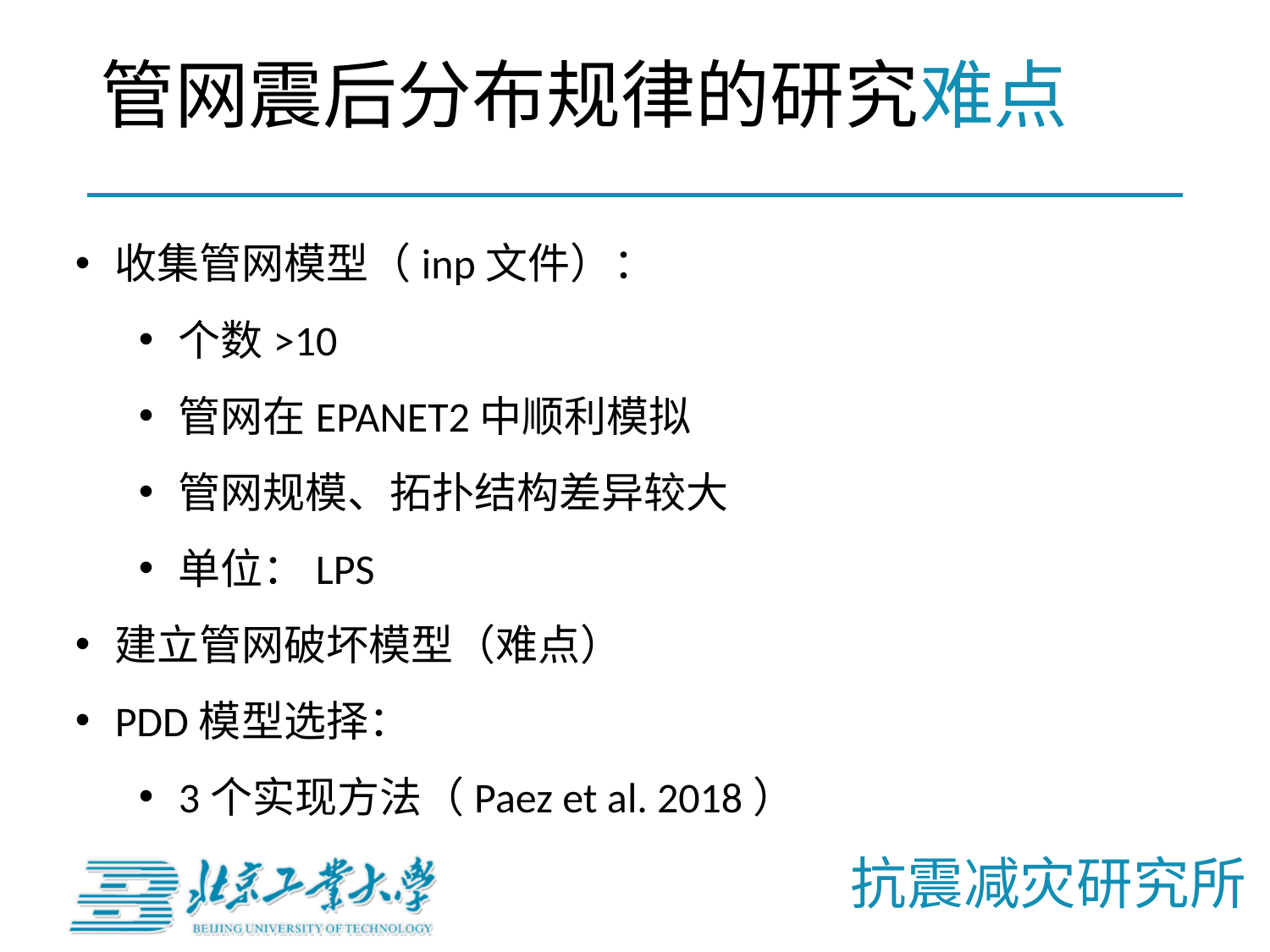

# 管网震后分布规律的研究难点
收集管网模型（inp文件）：
个数>10
管网在EPANET2中顺利模拟
管网规模、拓扑结构差异较大
单位：LPS
建立管网破坏模型（难点）
PDD模型选择：
3个实现方法（Paez et al. 2018）